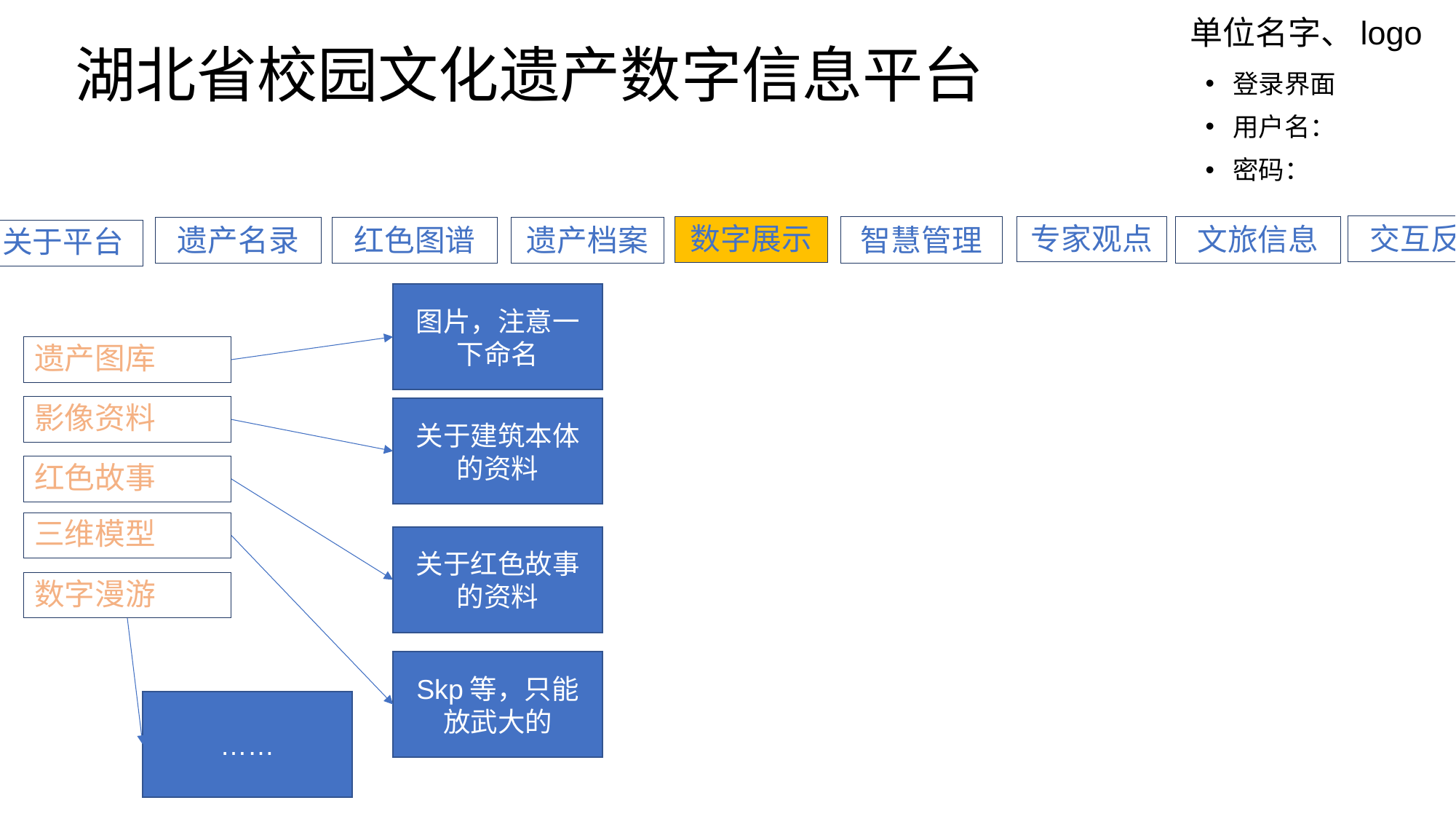

单位名字、logo
湖北省校园文化遗产数字信息平台
登录界面
用户名：
密码：
交互反馈
专家观点
文旅信息
数字展示
智慧管理
遗产名录
红色图谱
遗产档案
关于平台
图片，注意一下命名
遗产图库
影像资料
关于建筑本体的资料
红色故事
三维模型
关于红色故事的资料
数字漫游
Skp等，只能放武大的
……